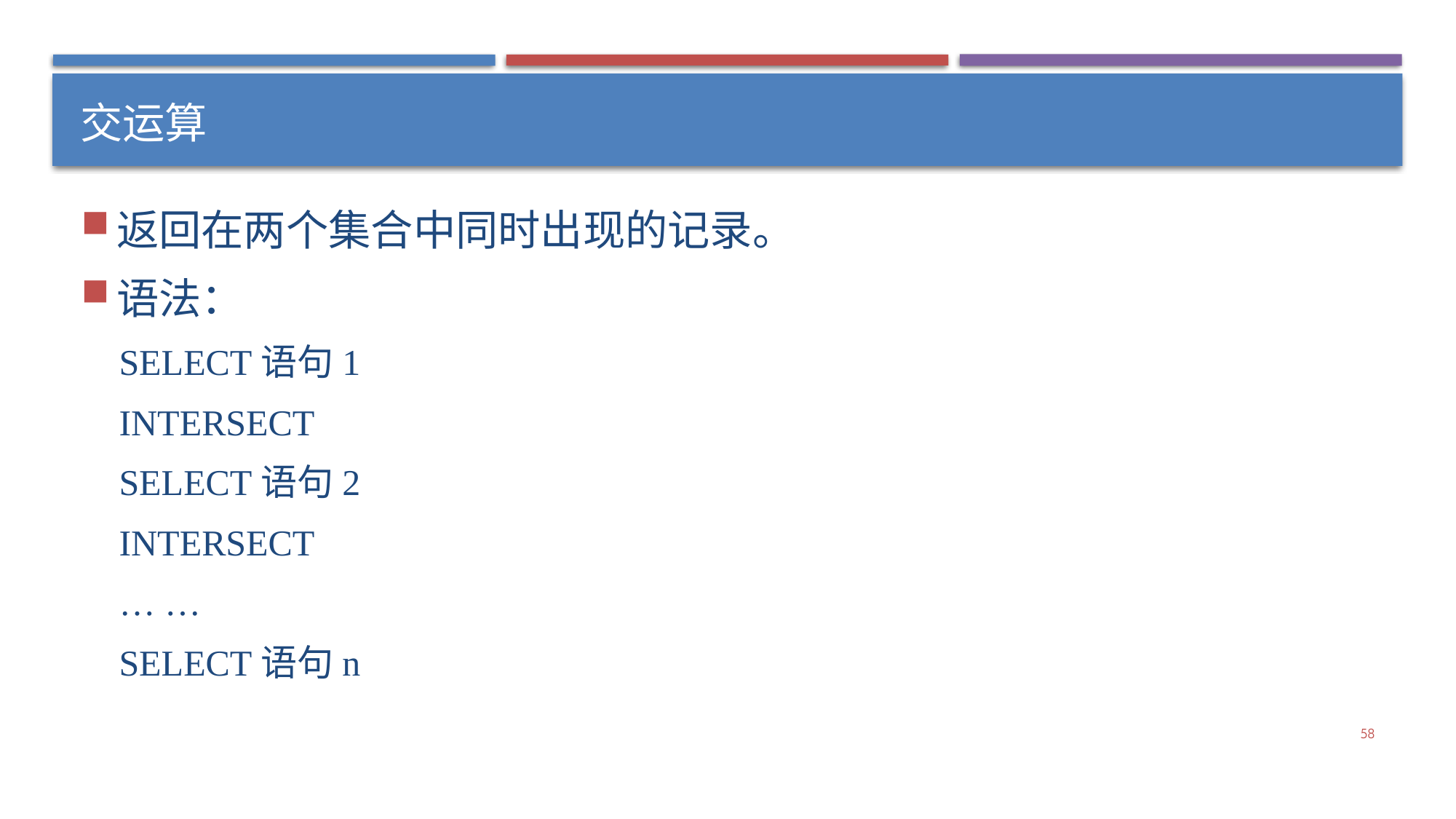

# 交运算
返回在两个集合中同时出现的记录。
语法：
SELECT语句1
INTERSECT
SELECT语句2
INTERSECT
… …
SELECT语句n
58
58/76